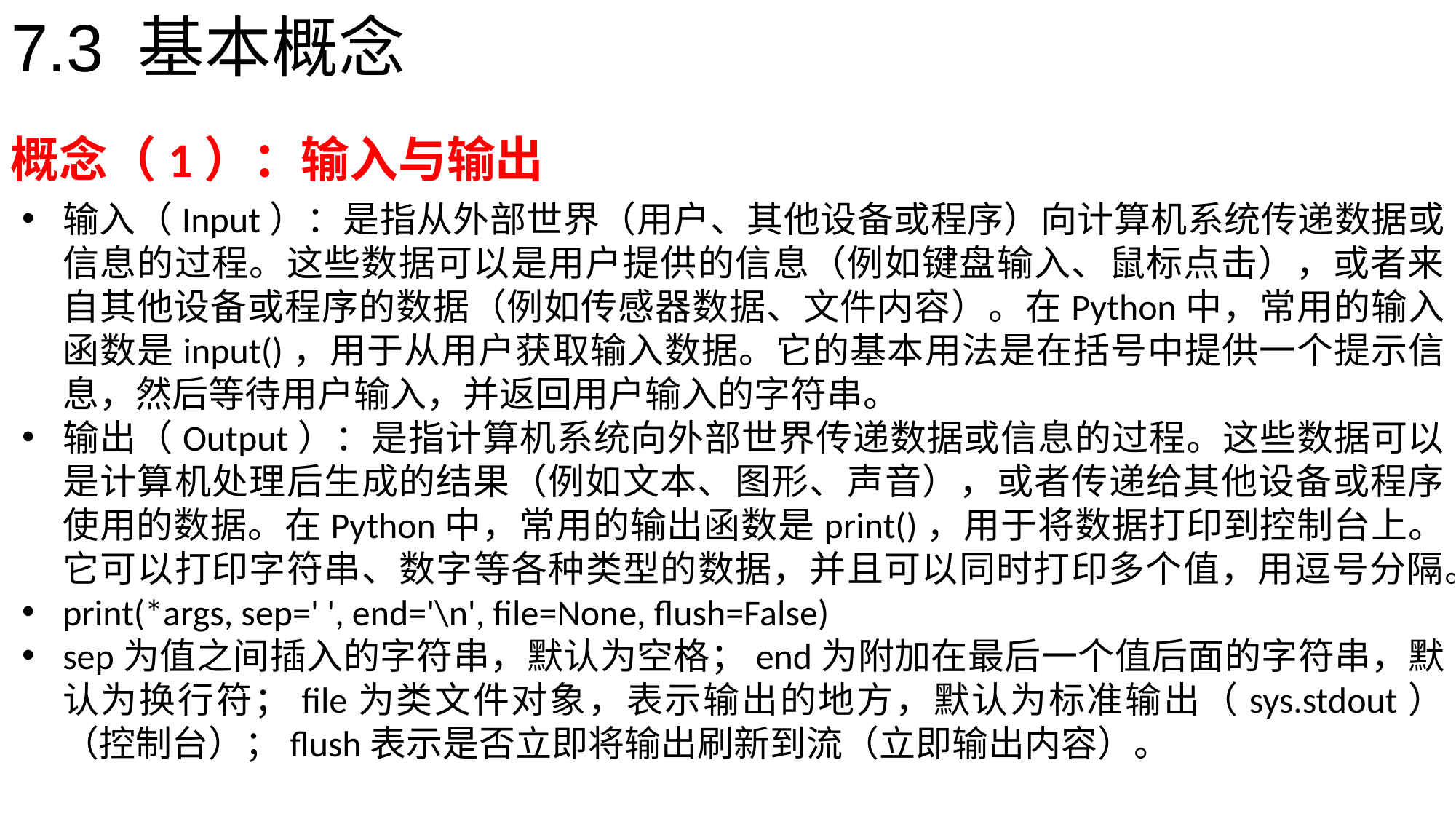

# 7.3 基本概念
概念（1）：输入与输出
输入（Input）：是指从外部世界（用户、其他设备或程序）向计算机系统传递数据或信息的过程。这些数据可以是用户提供的信息（例如键盘输入、鼠标点击），或者来自其他设备或程序的数据（例如传感器数据、文件内容）。在Python中，常用的输入函数是input()，用于从用户获取输入数据。它的基本用法是在括号中提供一个提示信息，然后等待用户输入，并返回用户输入的字符串。
输出（Output）：是指计算机系统向外部世界传递数据或信息的过程。这些数据可以是计算机处理后生成的结果（例如文本、图形、声音），或者传递给其他设备或程序使用的数据。在Python中，常用的输出函数是print()，用于将数据打印到控制台上。它可以打印字符串、数字等各种类型的数据，并且可以同时打印多个值，用逗号分隔。
print(*args, sep=' ', end='\n', file=None, flush=False)
sep为值之间插入的字符串，默认为空格；end为附加在最后一个值后面的字符串，默认为换行符；file为类文件对象，表示输出的地方，默认为标准输出（sys.stdout）（控制台）；flush表示是否立即将输出刷新到流（立即输出内容）。